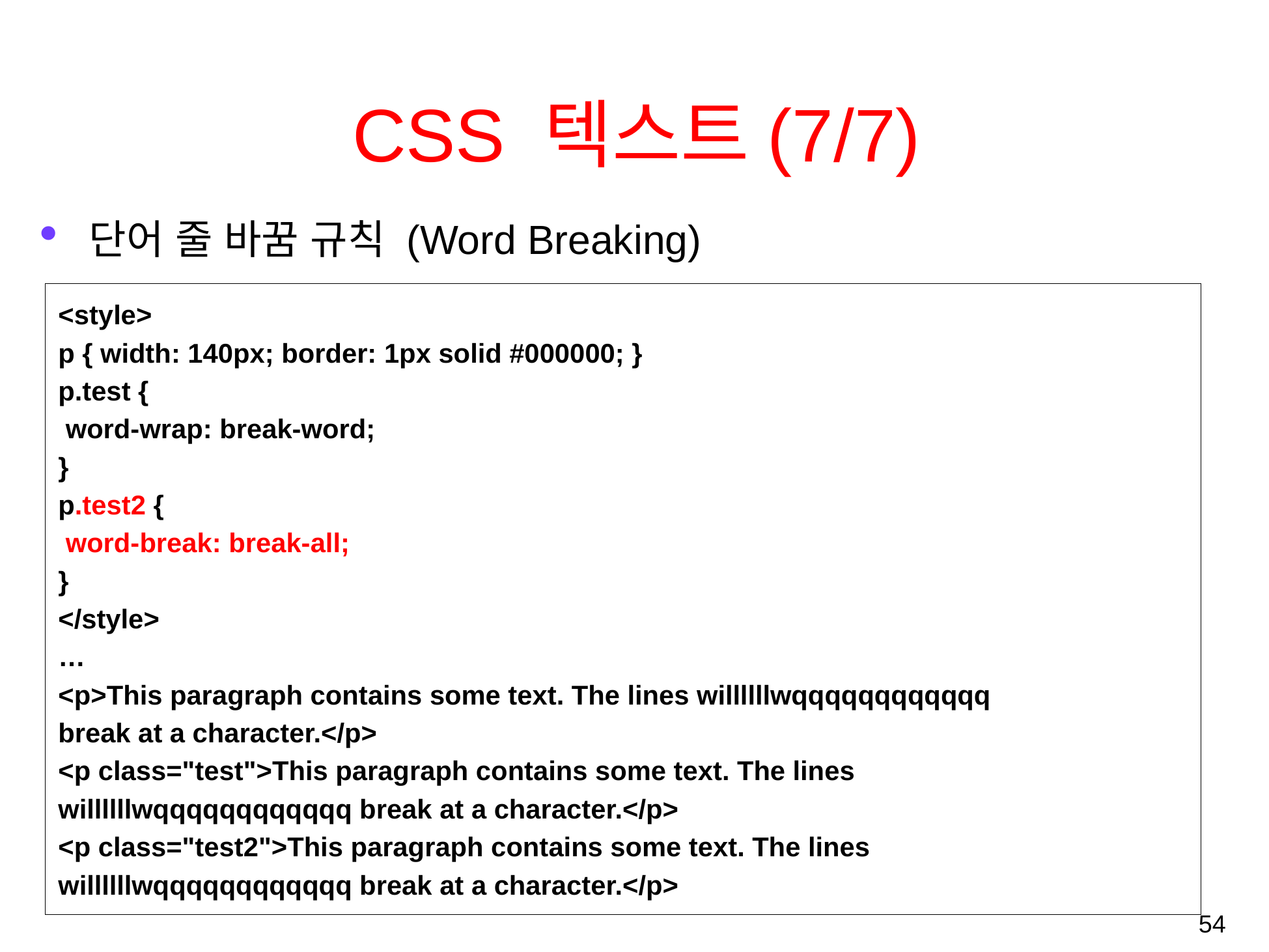

CSS 텍스트(7/7)
단어 줄 바꿈 규칙 (Word Breaking)
<style>
p { width: 140px; border: 1px solid #000000; }
p.test {
 word-wrap: break-word;
}
p.test2 {
 word-break: break-all;
}
</style>
…
<p>This paragraph contains some text. The lines willllllwqqqqqqqqqqqq
break at a character.</p>
<p class="test">This paragraph contains some text. The lines
willllllwqqqqqqqqqqqq break at a character.</p>
<p class="test2">This paragraph contains some text. The lines
willllllwqqqqqqqqqqqq break at a character.</p>
54